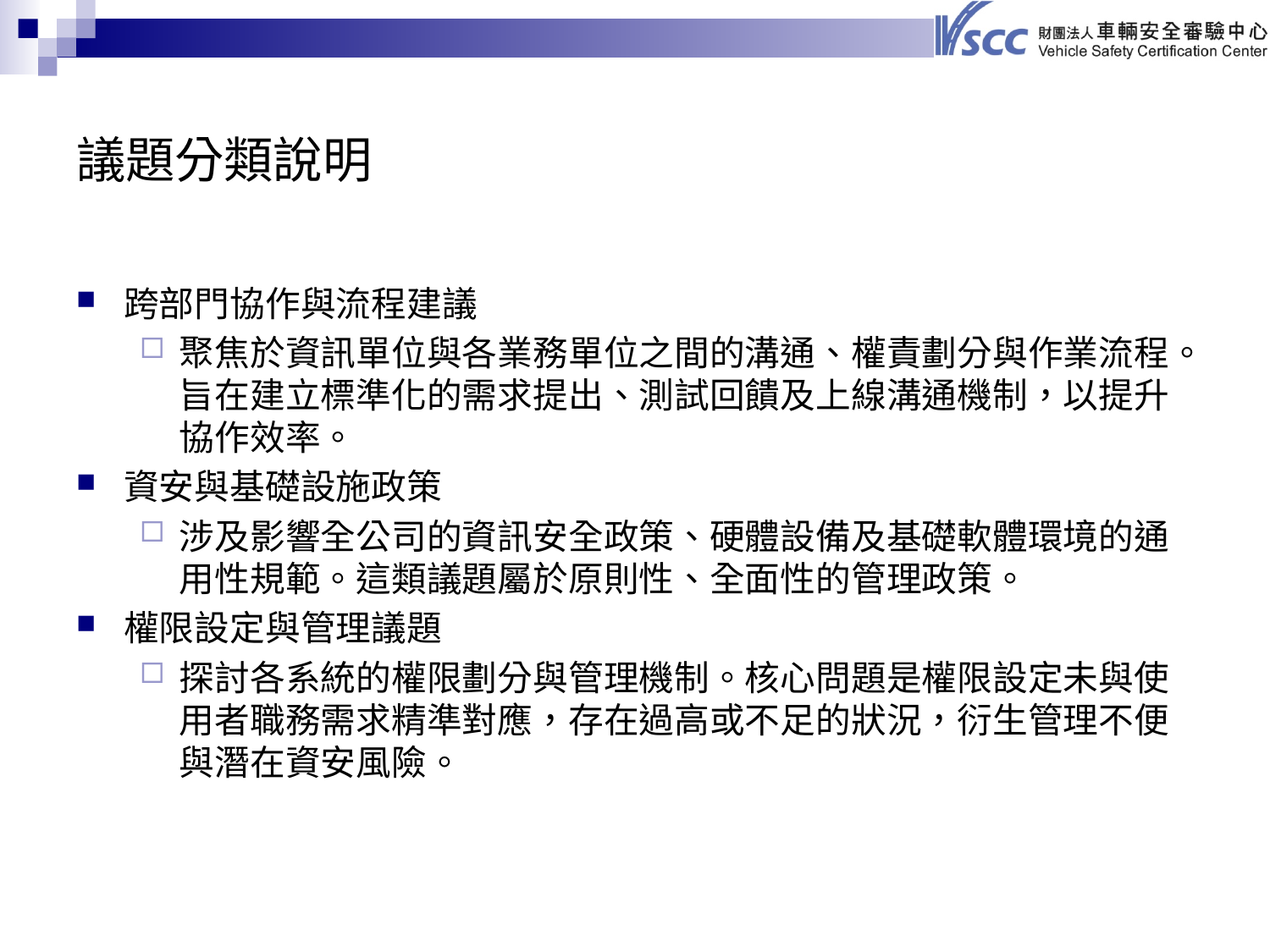

# 議題分類說明
跨部門協作與流程建議
聚焦於資訊單位與各業務單位之間的溝通、權責劃分與作業流程。旨在建立標準化的需求提出、測試回饋及上線溝通機制，以提升協作效率。
資安與基礎設施政策
涉及影響全公司的資訊安全政策、硬體設備及基礎軟體環境的通用性規範。這類議題屬於原則性、全面性的管理政策。
權限設定與管理議題
探討各系統的權限劃分與管理機制。核心問題是權限設定未與使用者職務需求精準對應，存在過高或不足的狀況，衍生管理不便與潛在資安風險。